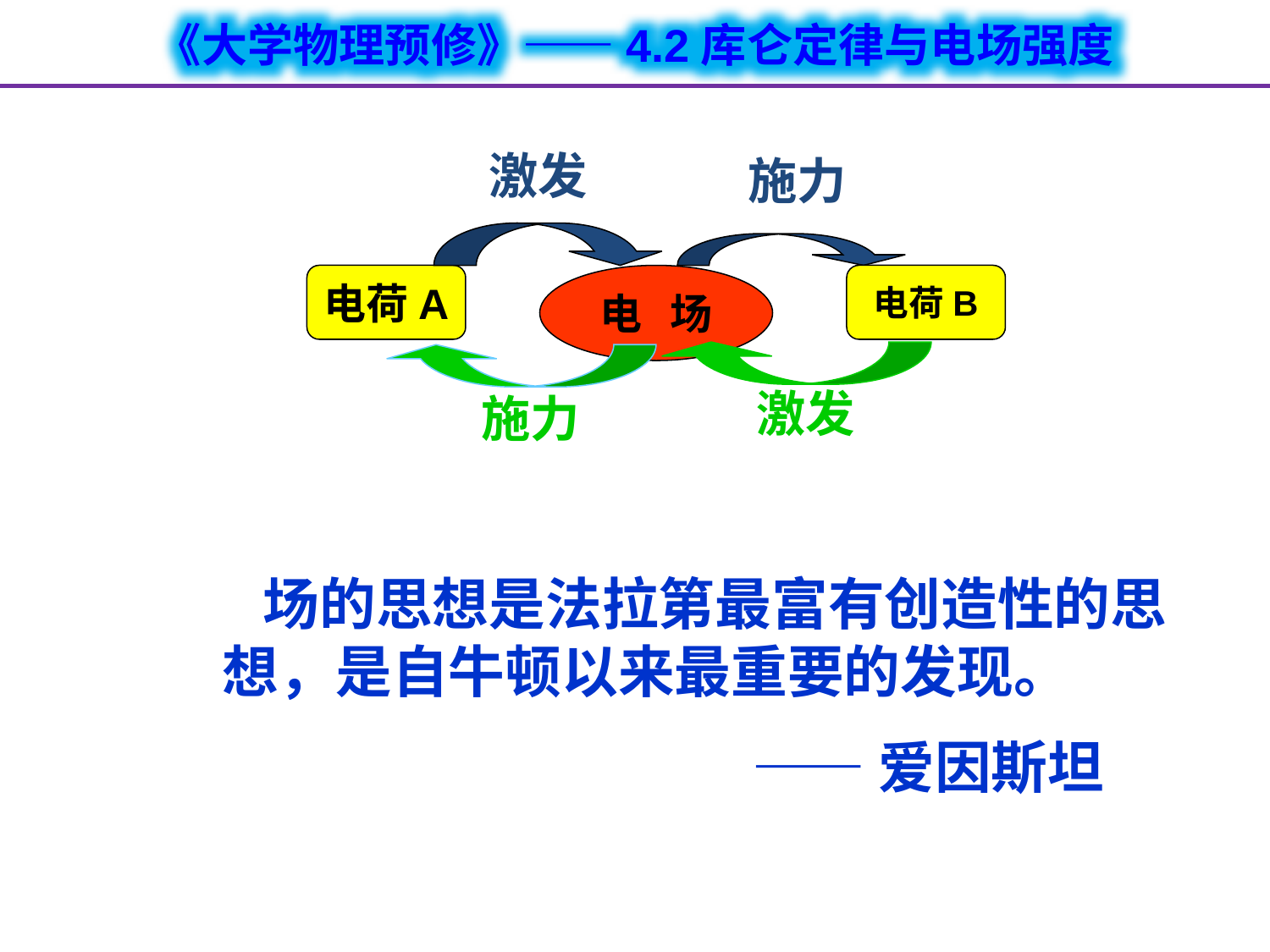

激发
施力

电荷A
电   场
电荷B

激发
施力
    场的思想是法拉第最富有创造性的思想，是自牛顿以来最重要的发现。
                                         ——爱因斯坦